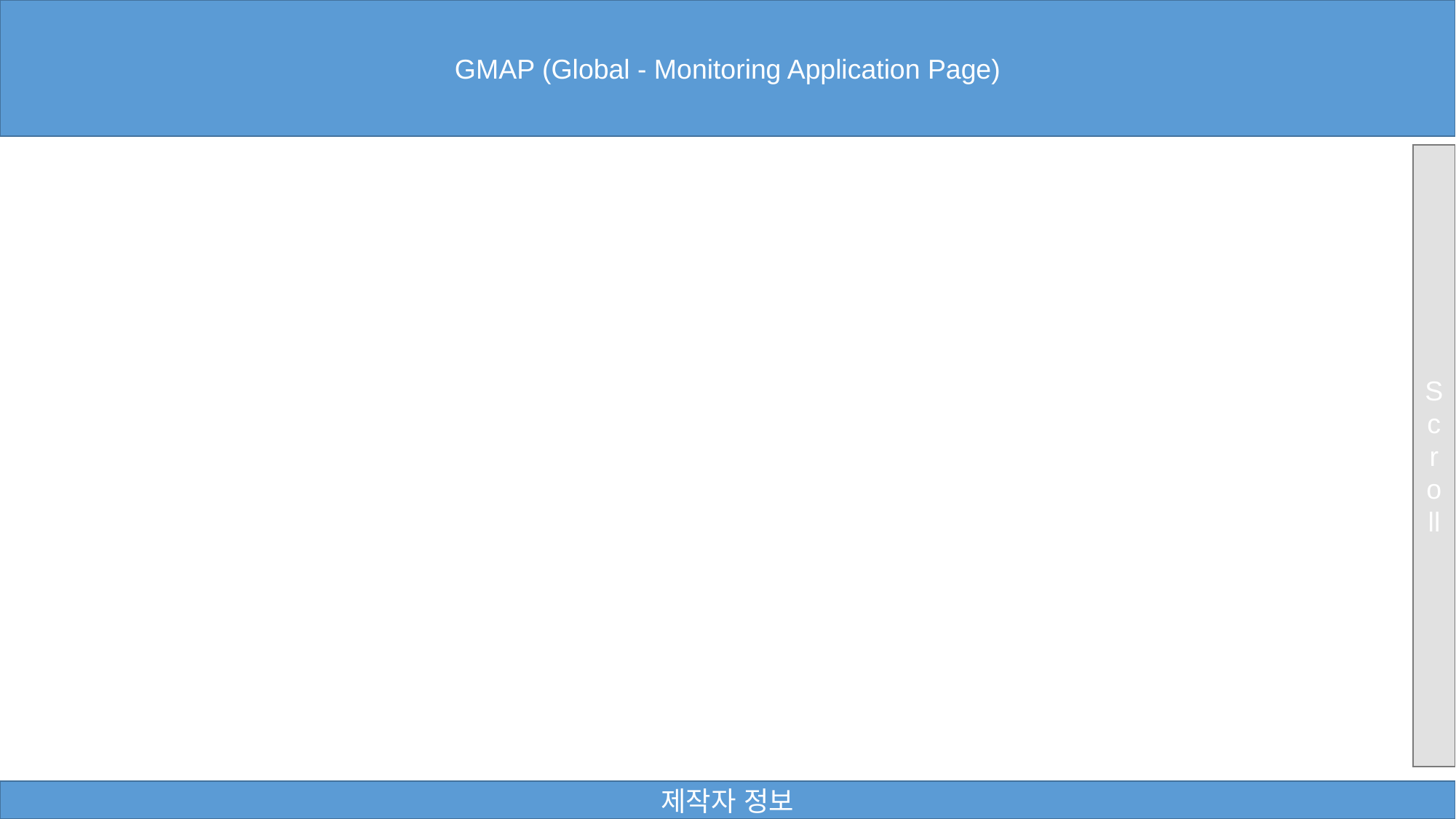

GMAP (Global - Monitoring Application Page)
Scroll
제작자 정보